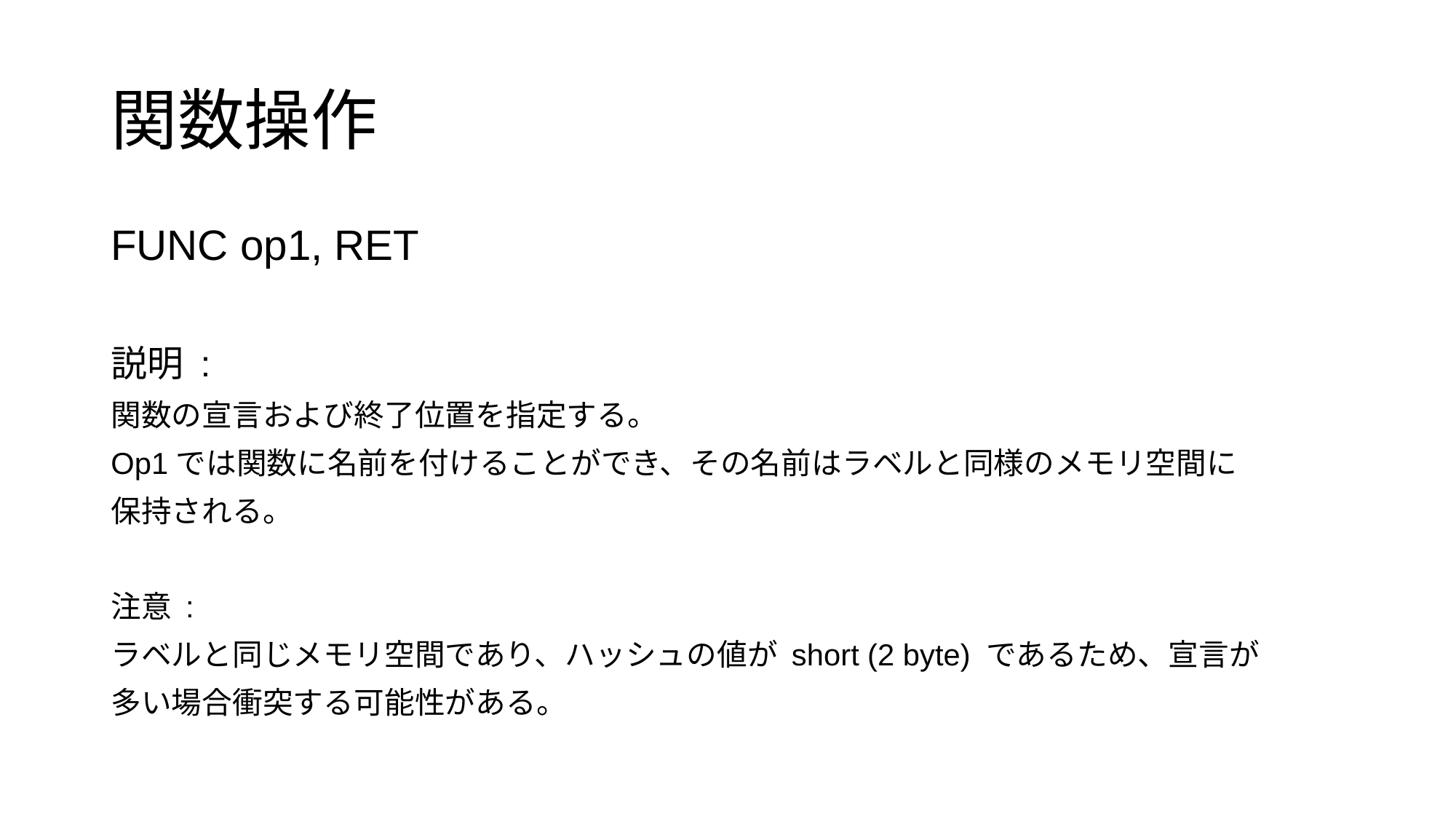

# 関数操作
FUNC op1, RET

説明 :
関数の宣言および終了位置を指定する。
Op1では関数に名前を付けることができ、その名前はラベルと同様のメモリ空間に
保持される。

注意 :
ラベルと同じメモリ空間であり、ハッシュの値が short (2 byte) であるため、宣言が
多い場合衝突する可能性がある。